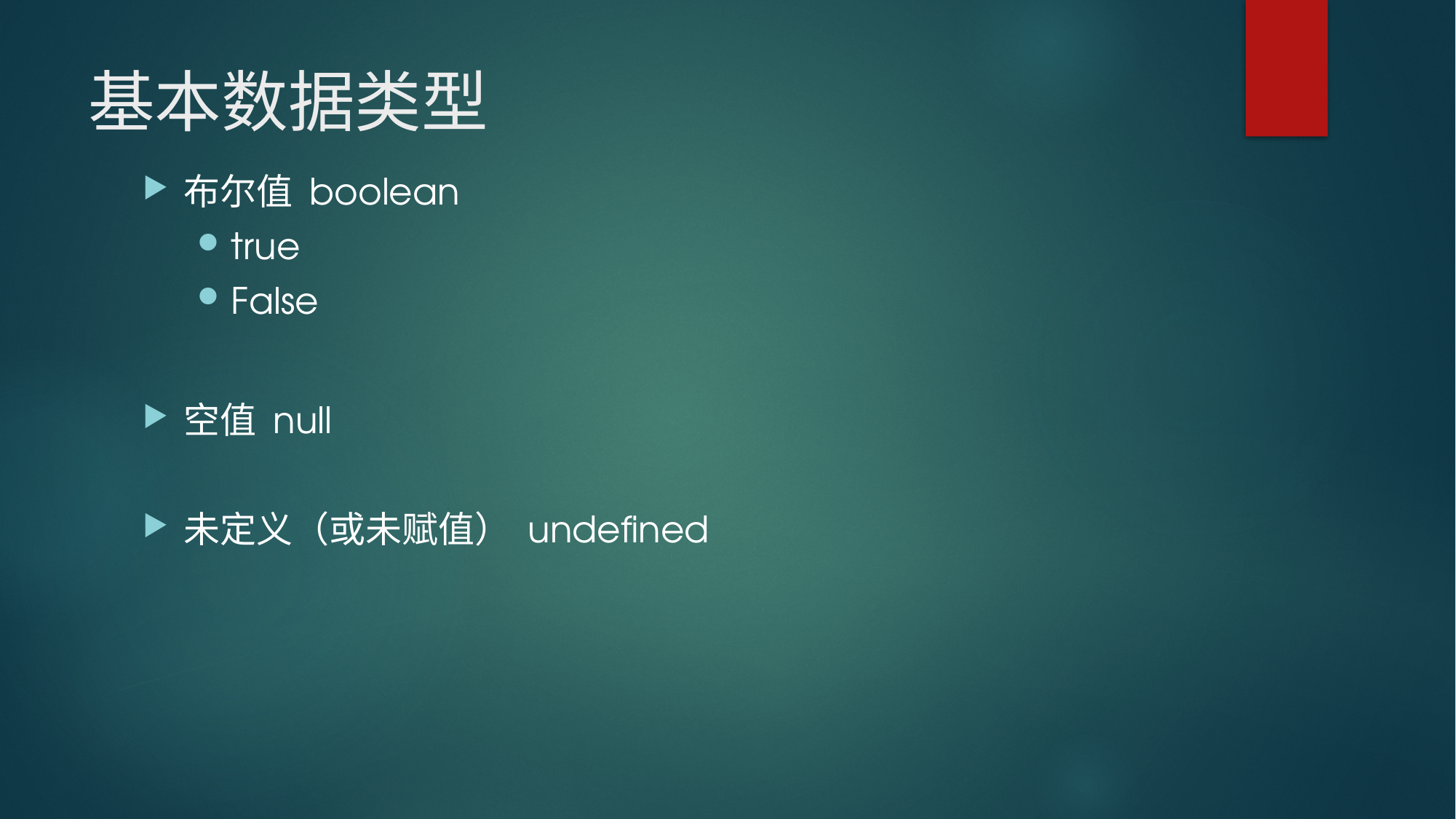

# 基本数据类型
布尔值 boolean
true
False

空值 null

未定义（或未赋值） undefined